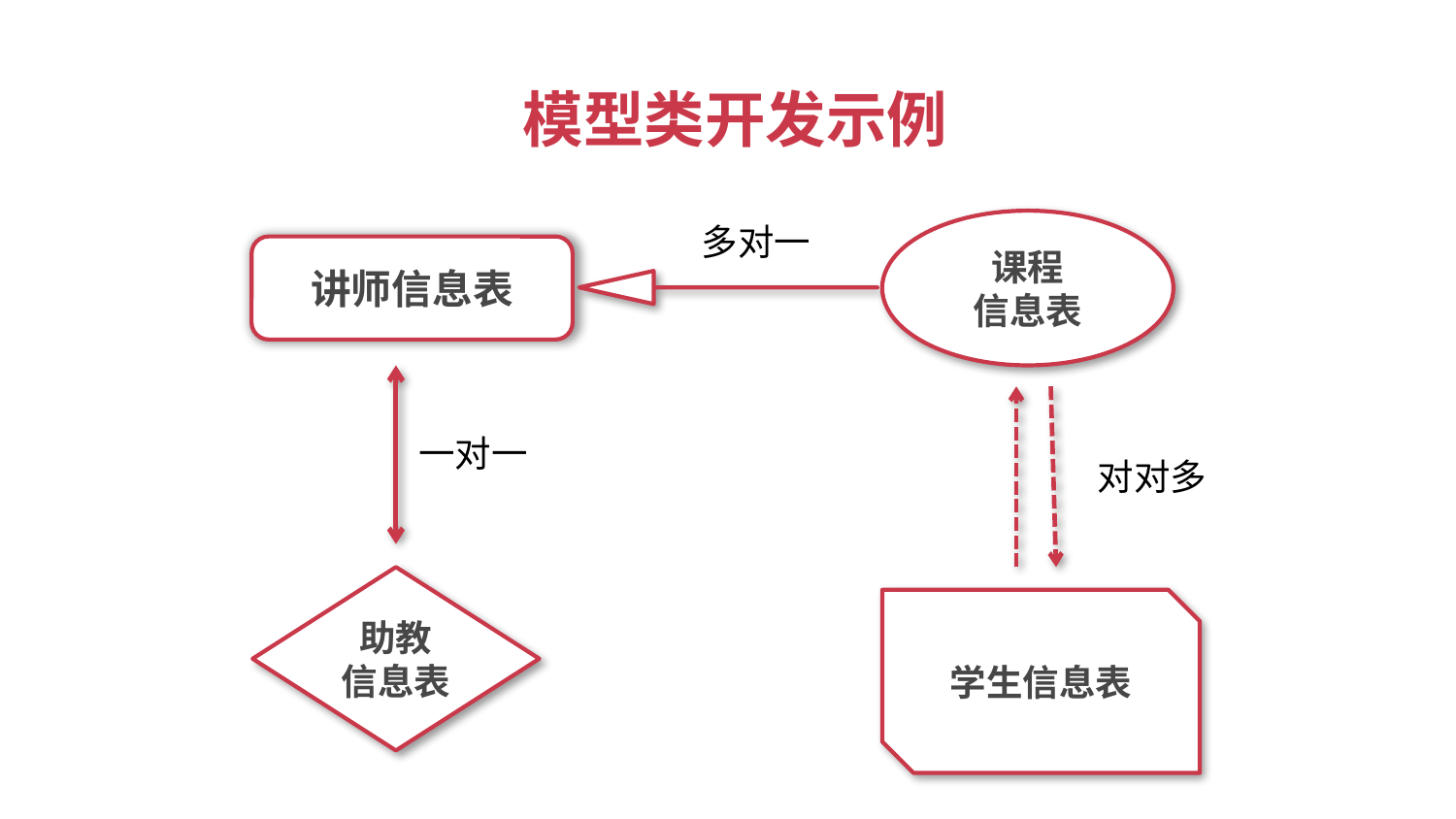

模型类开发示例
课程
信息表
多对一
讲师信息表

一对一
对对多
助教
信息表
学生信息表